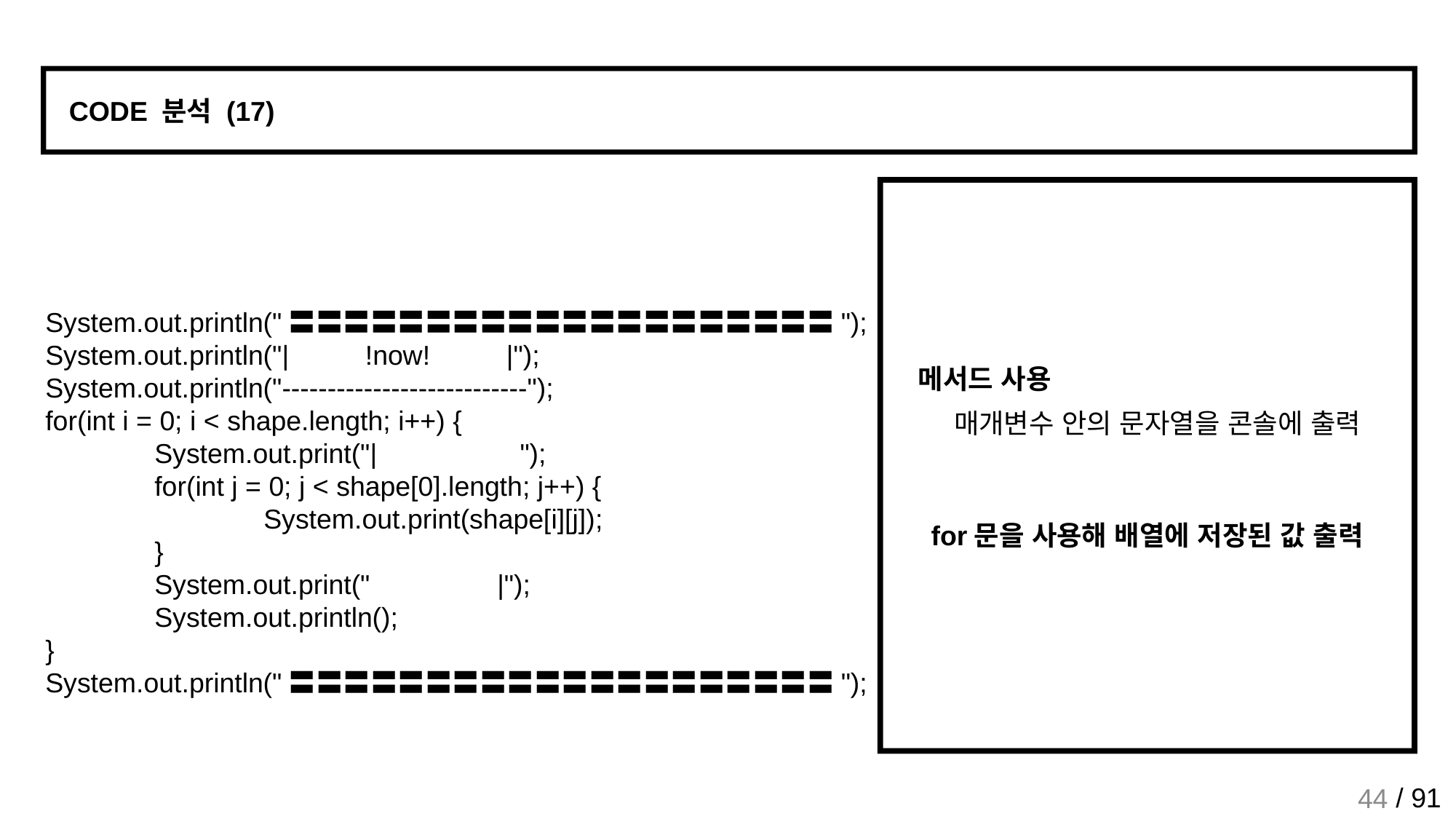

CODE 분석 (17)

	System.out.println("〓〓〓〓〓〓〓〓〓〓〓〓〓〓〓〓〓〓〓〓");
	System.out.println("|          !now!          |");
	System.out.println("---------------------------");
	for(int i = 0; i < shape.length; i++) {
		System.out.print("|   	     ");
		for(int j = 0; j < shape[0].length; j++) {
			System.out.print(shape[i][j]);
		}
		System.out.print("  	  |");
		System.out.println();
	}
	System.out.println("〓〓〓〓〓〓〓〓〓〓〓〓〓〓〓〓〓〓〓〓");
메서드 사용
매개변수 안의 문자열을 콘솔에 출력
for문을 사용해 배열에 저장된 값 출력
44